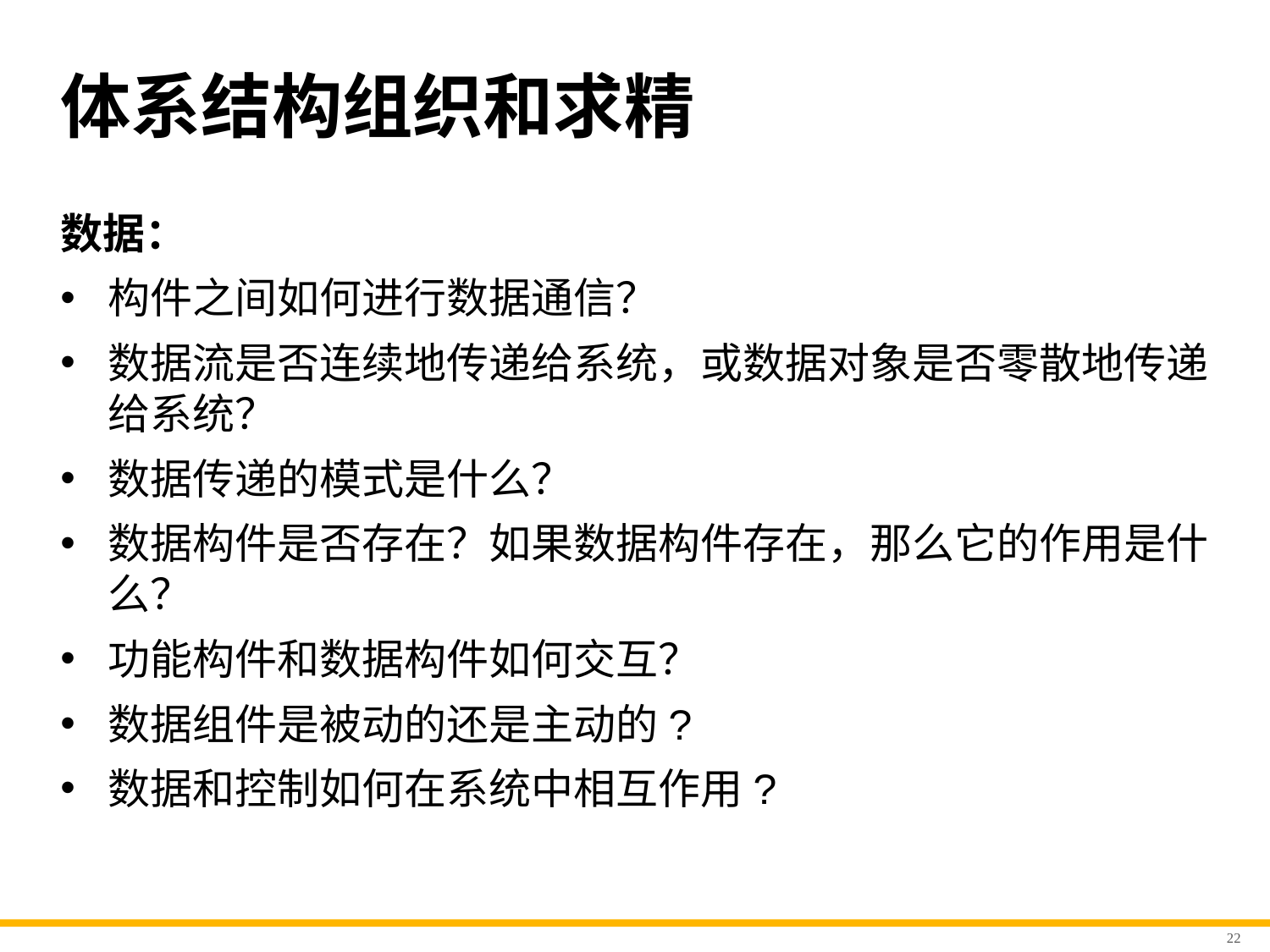

# 体系结构组织和求精
数据：
构件之间如何进行数据通信？
数据流是否连续地传递给系统，或数据对象是否零散地传递给系统？
数据传递的模式是什么？
数据构件是否存在？如果数据构件存在，那么它的作用是什么？
功能构件和数据构件如何交互？
数据组件是被动的还是主动的?
数据和控制如何在系统中相互作用?

22